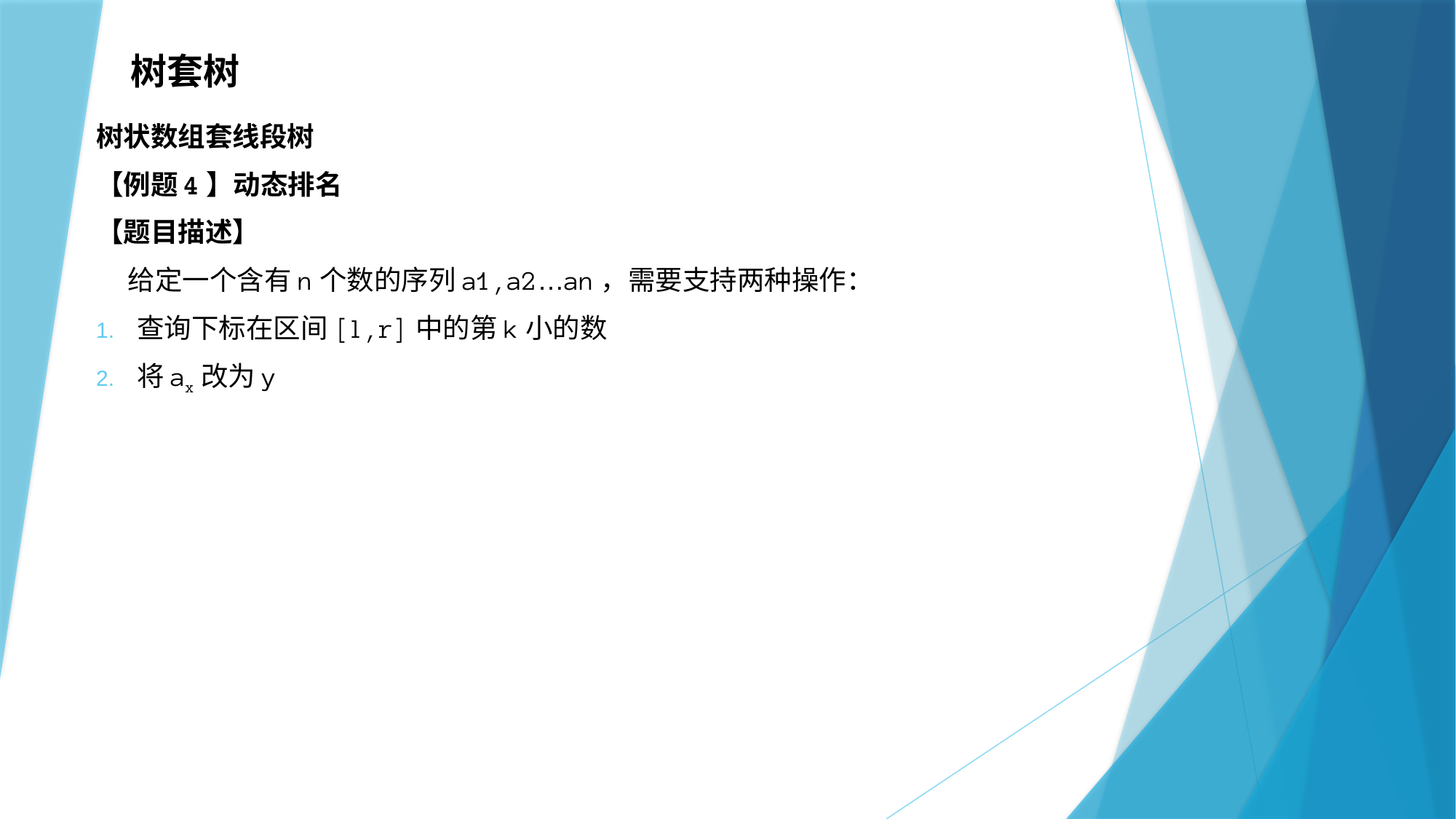

# 树套树
树状数组套线段树
【例题4】动态排名
【题目描述】
给定一个含有n个数的序列a1​,a2​…an​，需要支持两种操作：
查询下标在区间[l,r]中的第k小的数
将ax​改为y